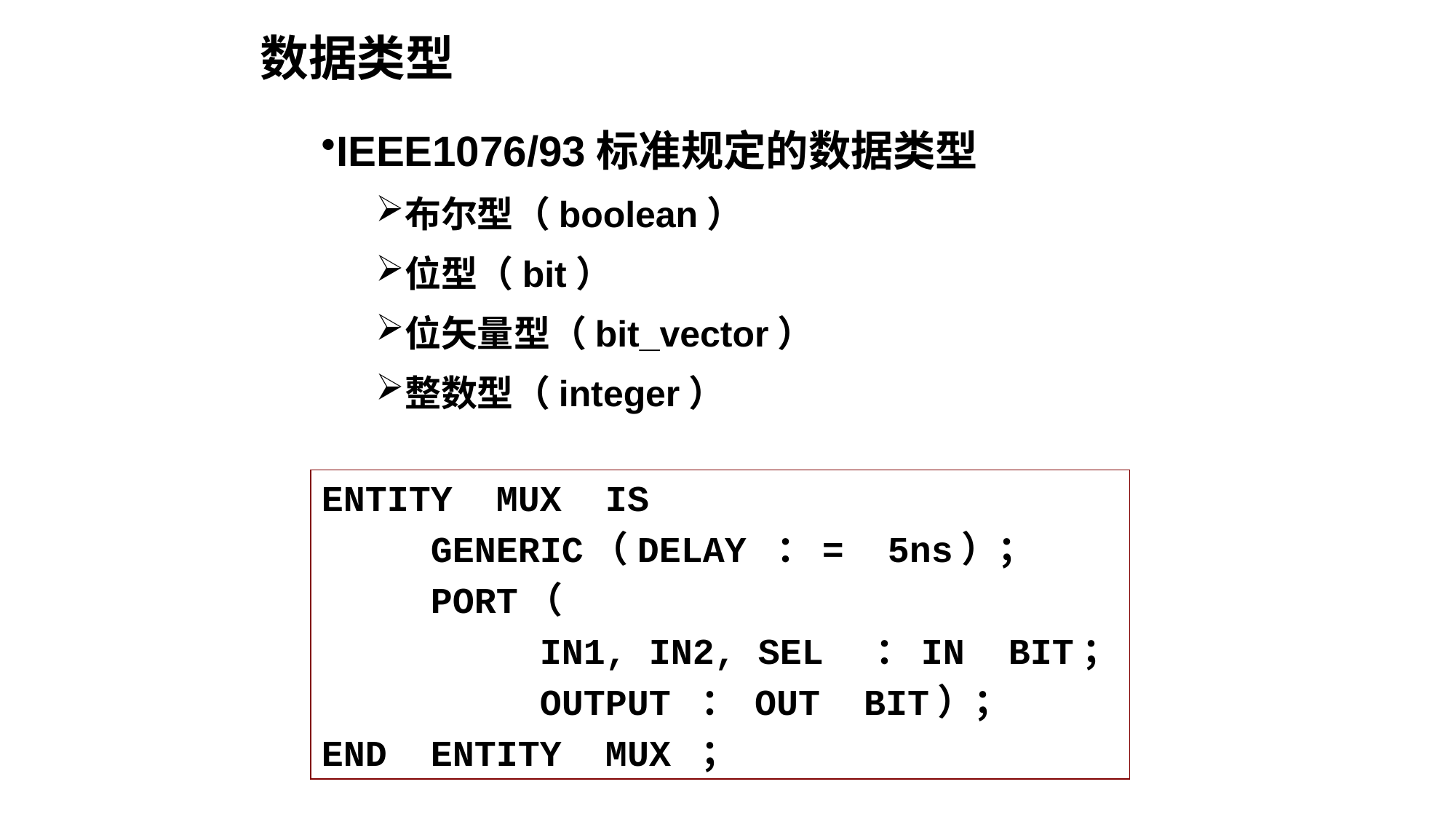

数据类型
IEEE1076/93标准规定的数据类型
布尔型（boolean）
位型（bit）
位矢量型（bit_vector）
整数型（integer）
ENTITY  MUX  IS
	GENERIC（DELAY ：=  5ns）；
	PORT（
		IN1, IN2, SEL  ：IN  BIT；
		OUTPUT ： OUT  BIT）；
END  ENTITY  MUX ；